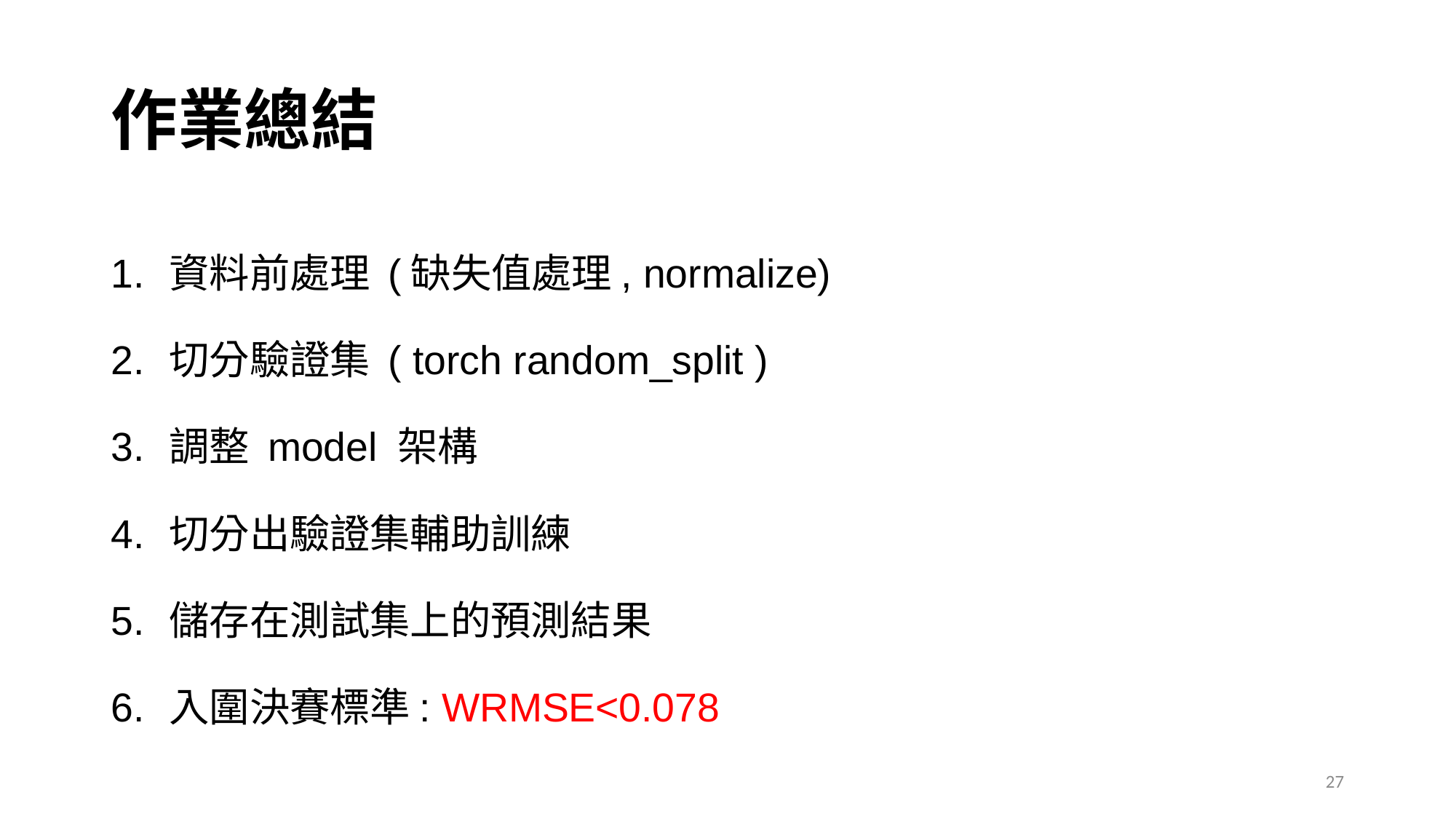

# 作業總結
資料前處理 (缺失值處理, normalize)
切分驗證集 ( torch random_split )
調整 model 架構
切分出驗證集輔助訓練
儲存在測試集上的預測結果
入圍決賽標準: WRMSE<0.078

27